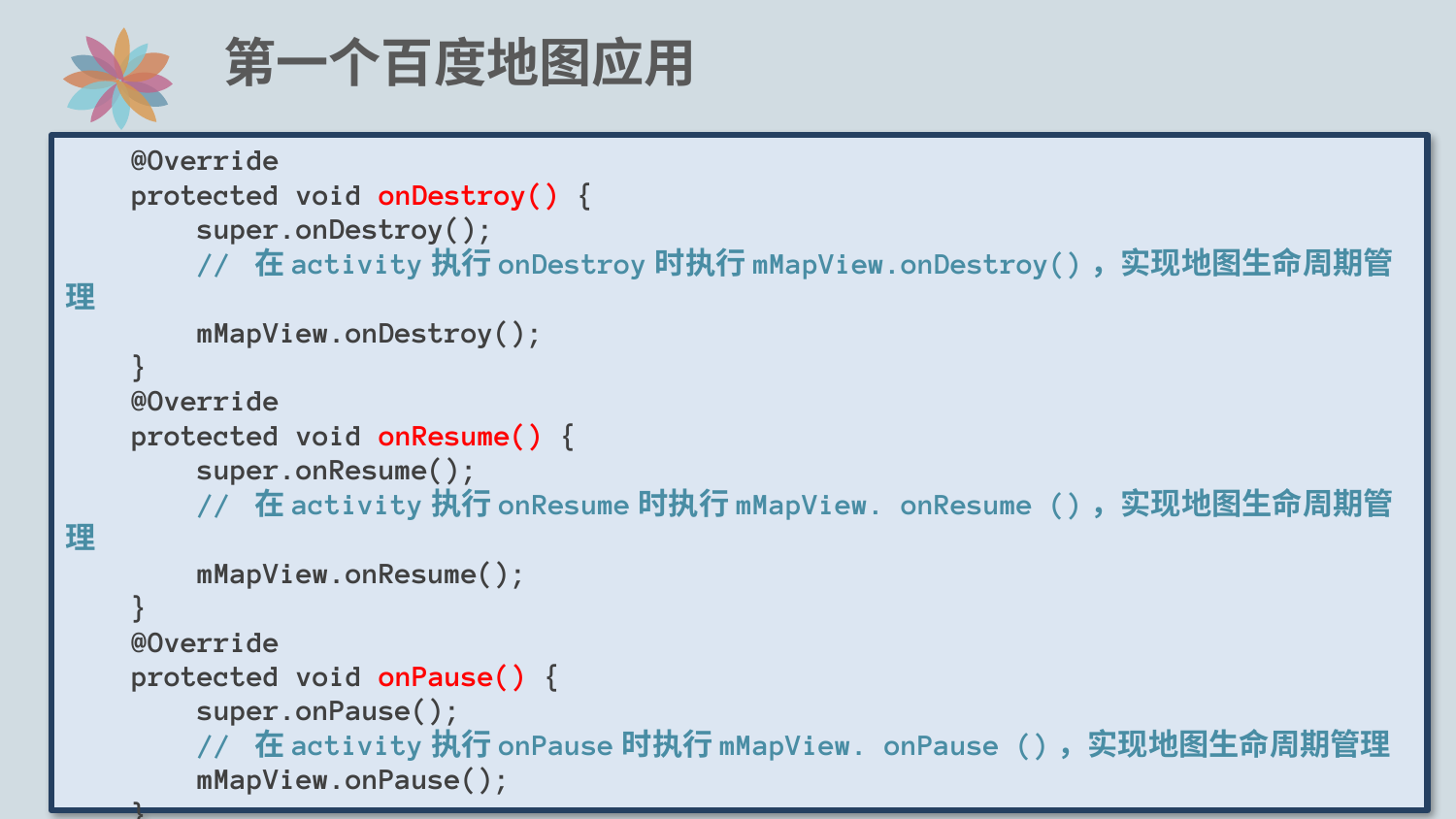

# 第一个百度地图应用
    @Override
    protected void onDestroy() {
        super.onDestroy();
        // 在activity执行onDestroy时执行mMapView.onDestroy()，实现地图生命周期管理
        mMapView.onDestroy();
    }
    @Override
    protected void onResume() {
        super.onResume();
        // 在activity执行onResume时执行mMapView. onResume ()，实现地图生命周期管理
        mMapView.onResume();
    }
    @Override
    protected void onPause() {
        super.onPause();
        // 在activity执行onPause时执行mMapView. onPause ()，实现地图生命周期管理
        mMapView.onPause();
    }
}
49